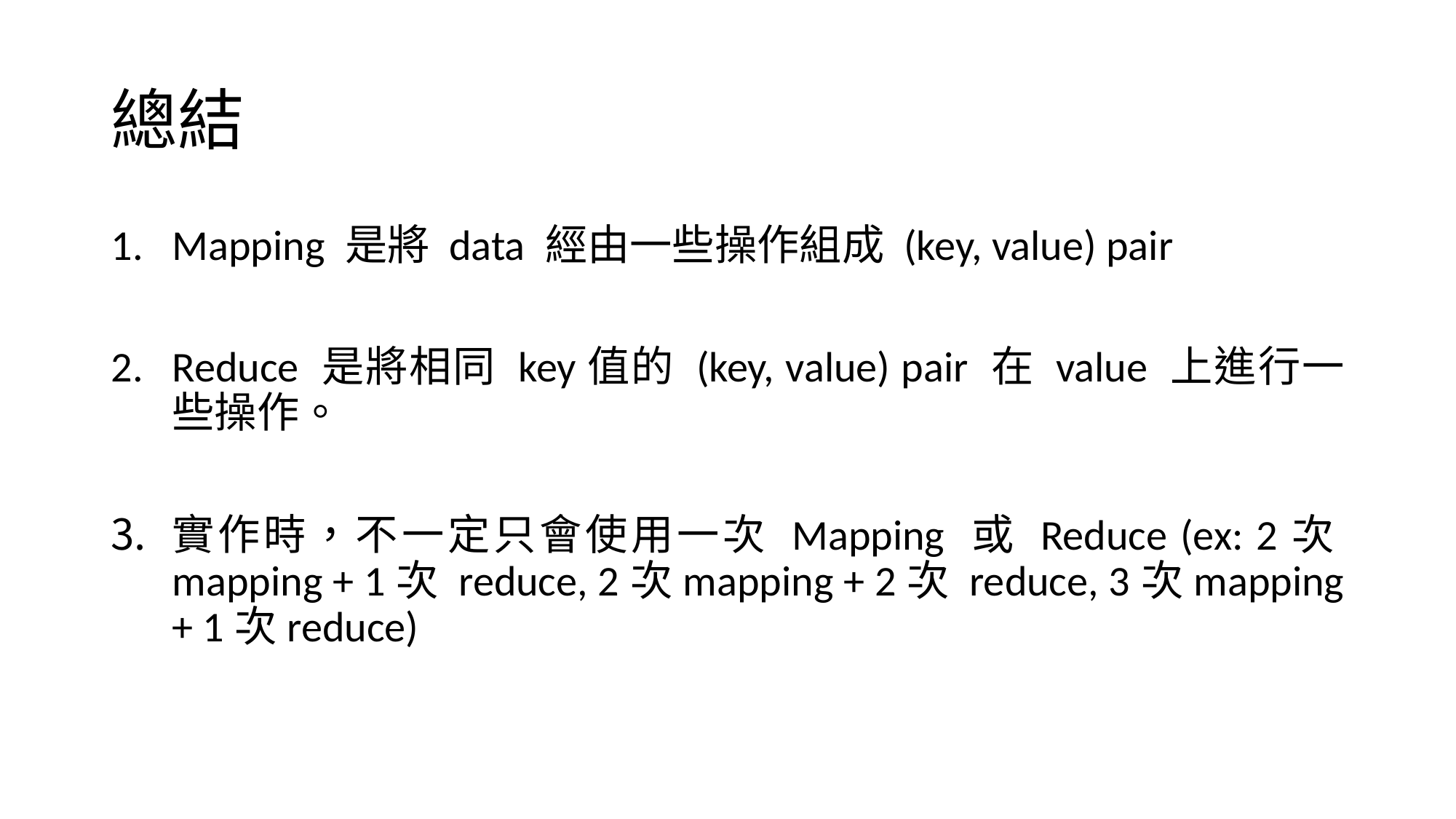

# 總結
Mapping 是將 data 經由一些操作組成 (key, value) pair

Reduce 是將相同 key值的 (key, value) pair 在 value 上進行一些操作。

實作時，不一定只會使用一次 Mapping 或 Reduce (ex: 2次mapping + 1次 reduce, 2次mapping + 2次 reduce, 3次mapping + 1次reduce)